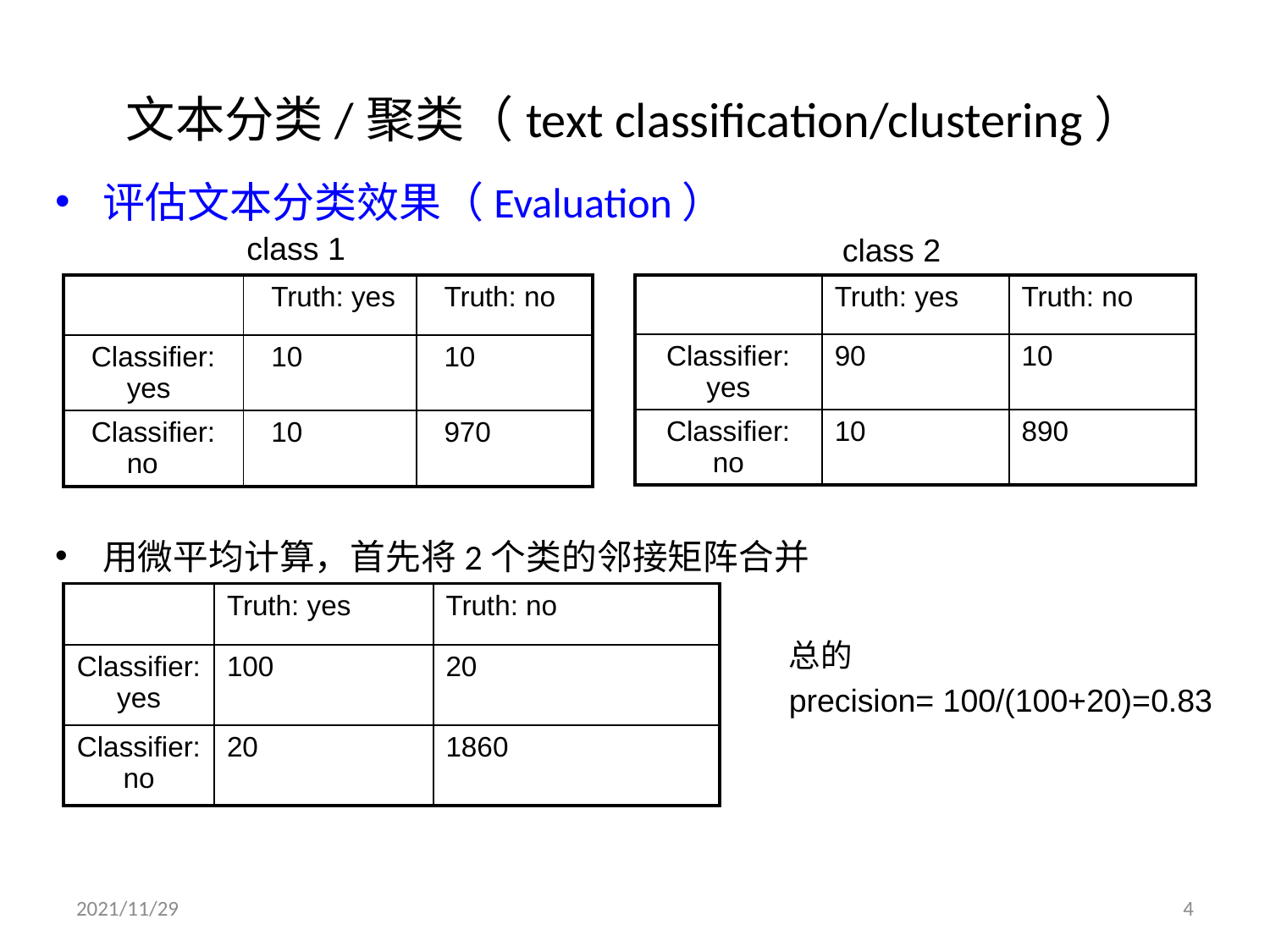

# 文本分类/聚类（text classification/clustering）
评估文本分类效果（Evaluation）

用微平均计算，首先将2个类的邻接矩阵合并

class 1
class 2
|  | Truth: yes | Truth: no |
| --- | --- | --- |
| Classifier: yes | 10 | 10 |
| Classifier: no | 10 | 970 |
|  | Truth: yes | Truth: no |
| --- | --- | --- |
| Classifier: yes | 90 | 10 |
| Classifier: no | 10 | 890 |
|  | Truth: yes | Truth: no |
| --- | --- | --- |
| Classifier: yes | 100 | 20 |
| Classifier: no | 20 | 1860 |
总的
precision= 100/(100+20)=0.83

2021/11/29
4